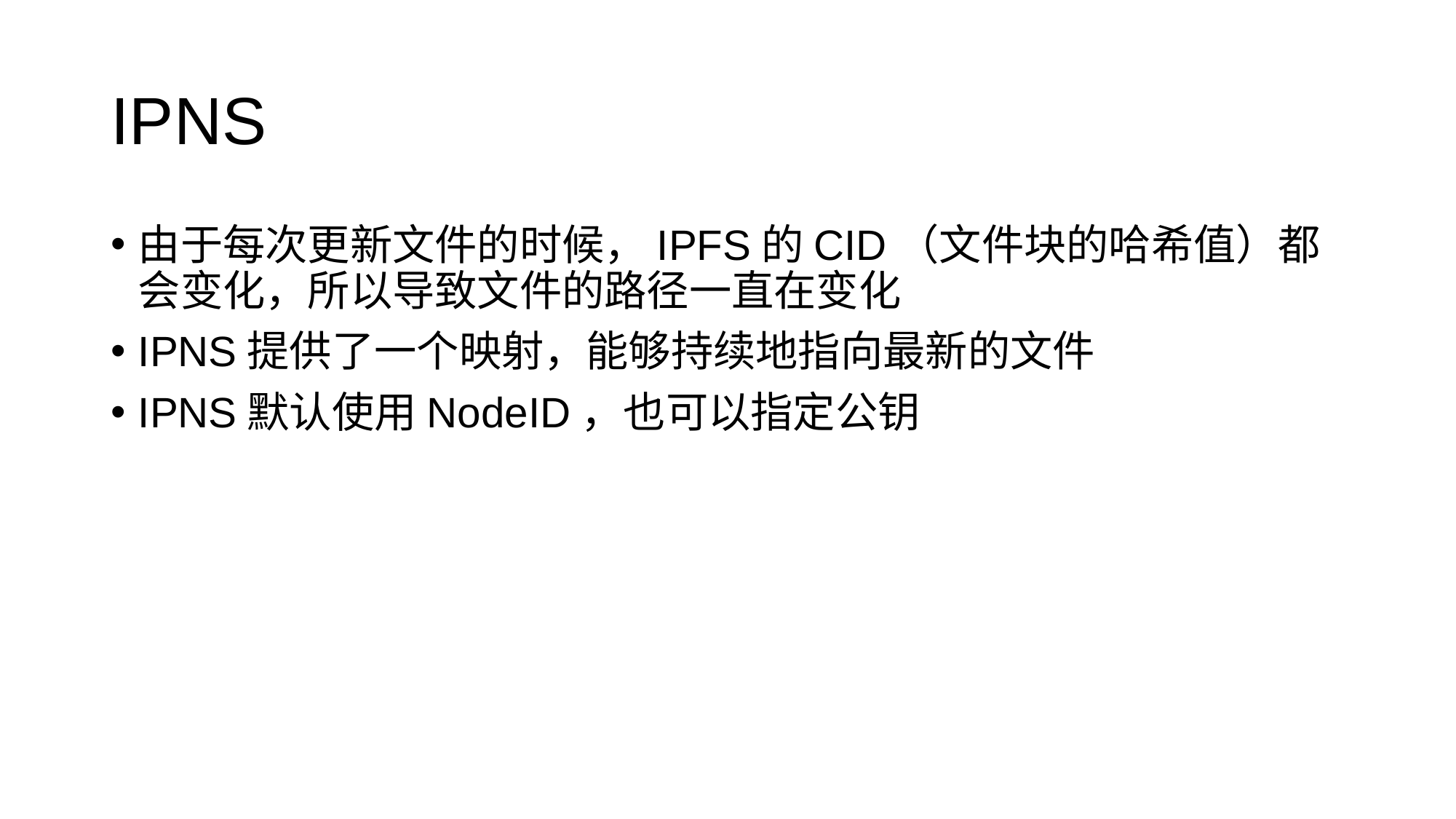

# IPNS
由于每次更新文件的时候，IPFS的CID（文件块的哈希值）都会变化，所以导致文件的路径一直在变化
IPNS提供了一个映射，能够持续地指向最新的文件
IPNS默认使用NodeID，也可以指定公钥